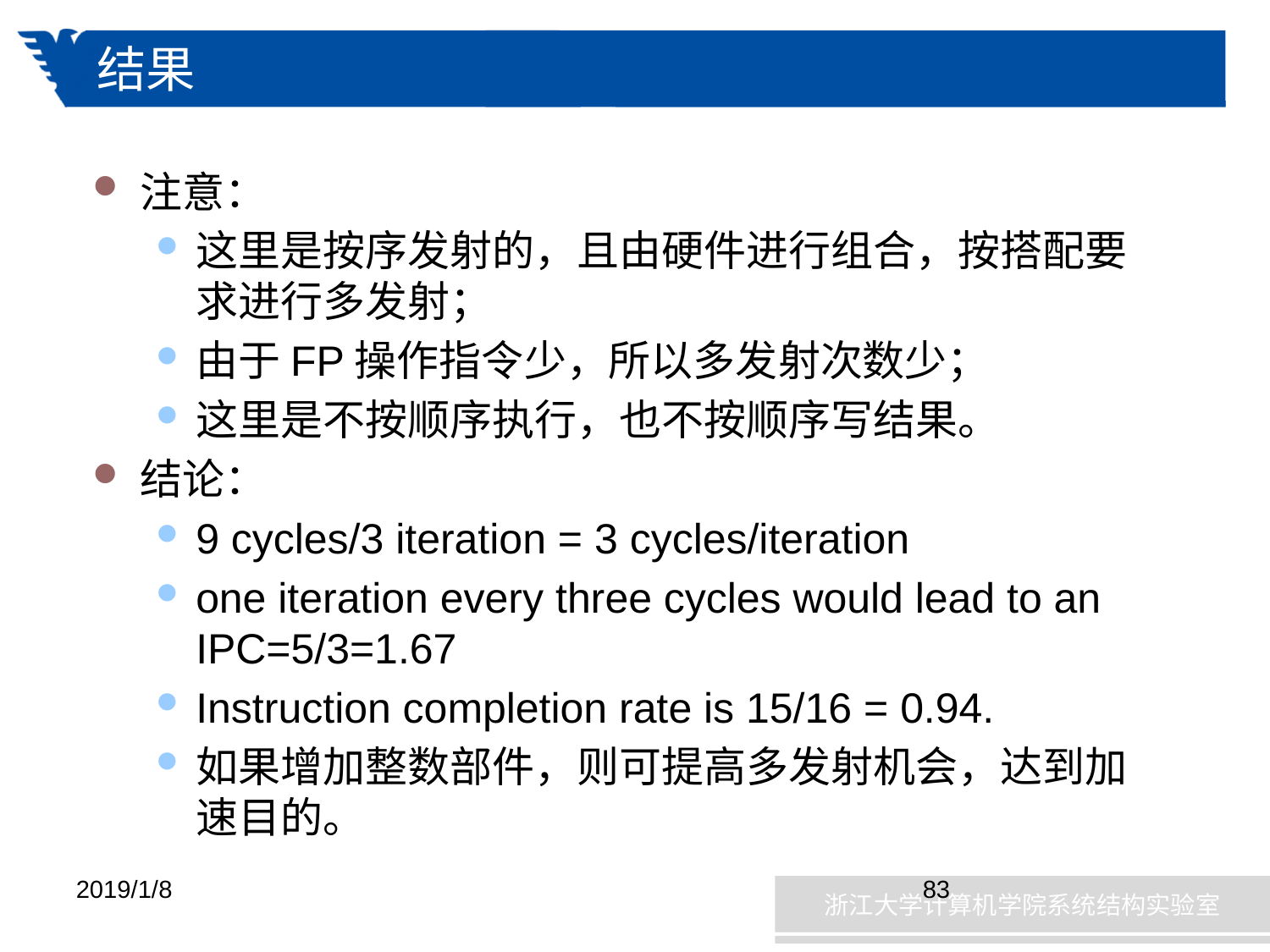

# 结果
注意：
这里是按序发射的，且由硬件进行组合，按搭配要求进行多发射；
由于FP操作指令少，所以多发射次数少；
这里是不按顺序执行，也不按顺序写结果。
结论：
9 cycles/3 iteration = 3 cycles/iteration
one iteration every three cycles would lead to an IPC=5/3=1.67
Instruction completion rate is 15/16 = 0.94.
如果增加整数部件，则可提高多发射机会，达到加速目的。
2019/1/8
83